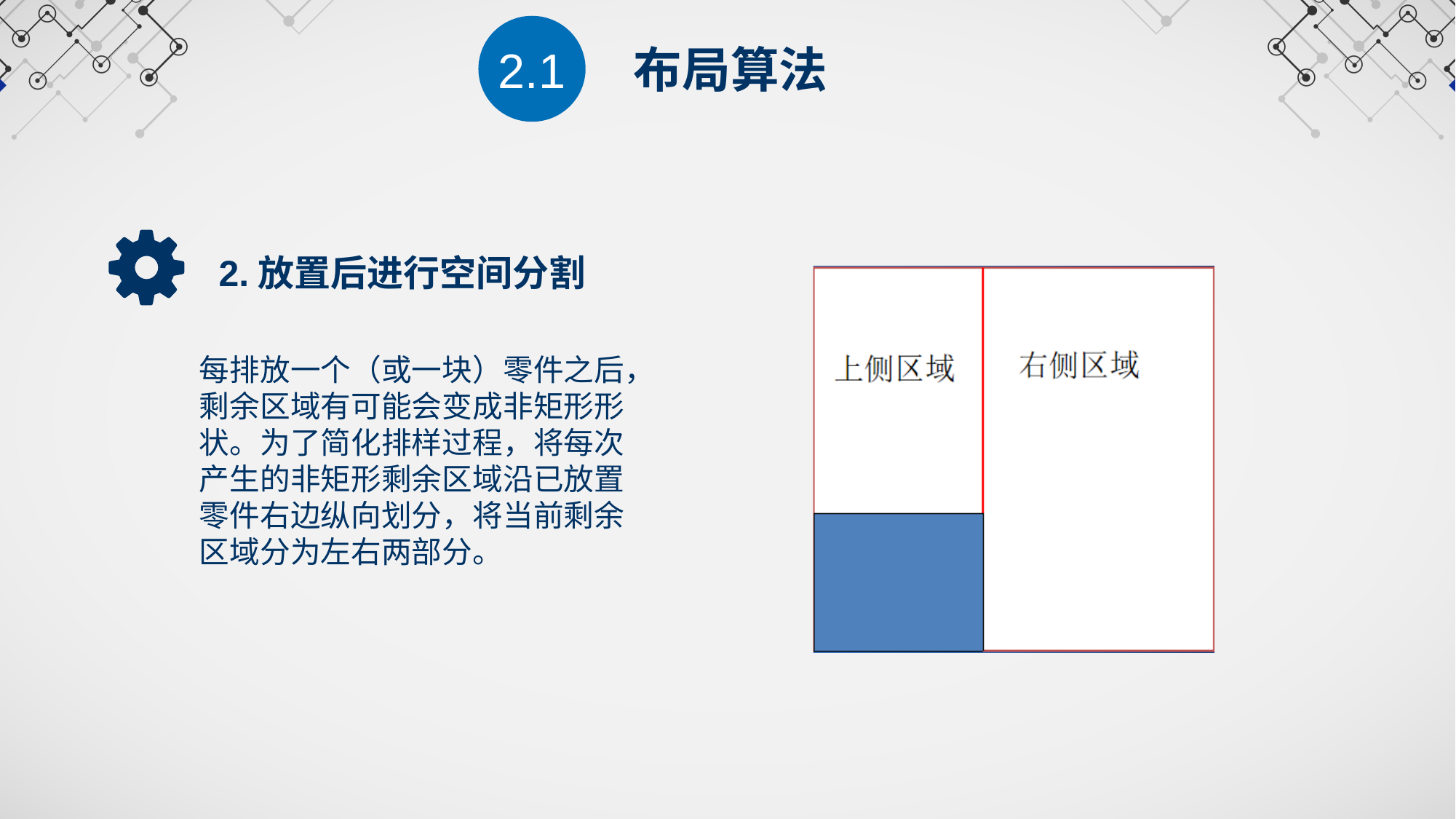

2.1
布局算法

2.放置后进行空间分割

每排放一个（或一块）零件之后，
剩余区域有可能会变成非矩形形
状。为了简化排样过程，将每次
产生的非矩形剩余区域沿已放置
零件右边纵向划分，将当前剩余
区域分为左右两部分。